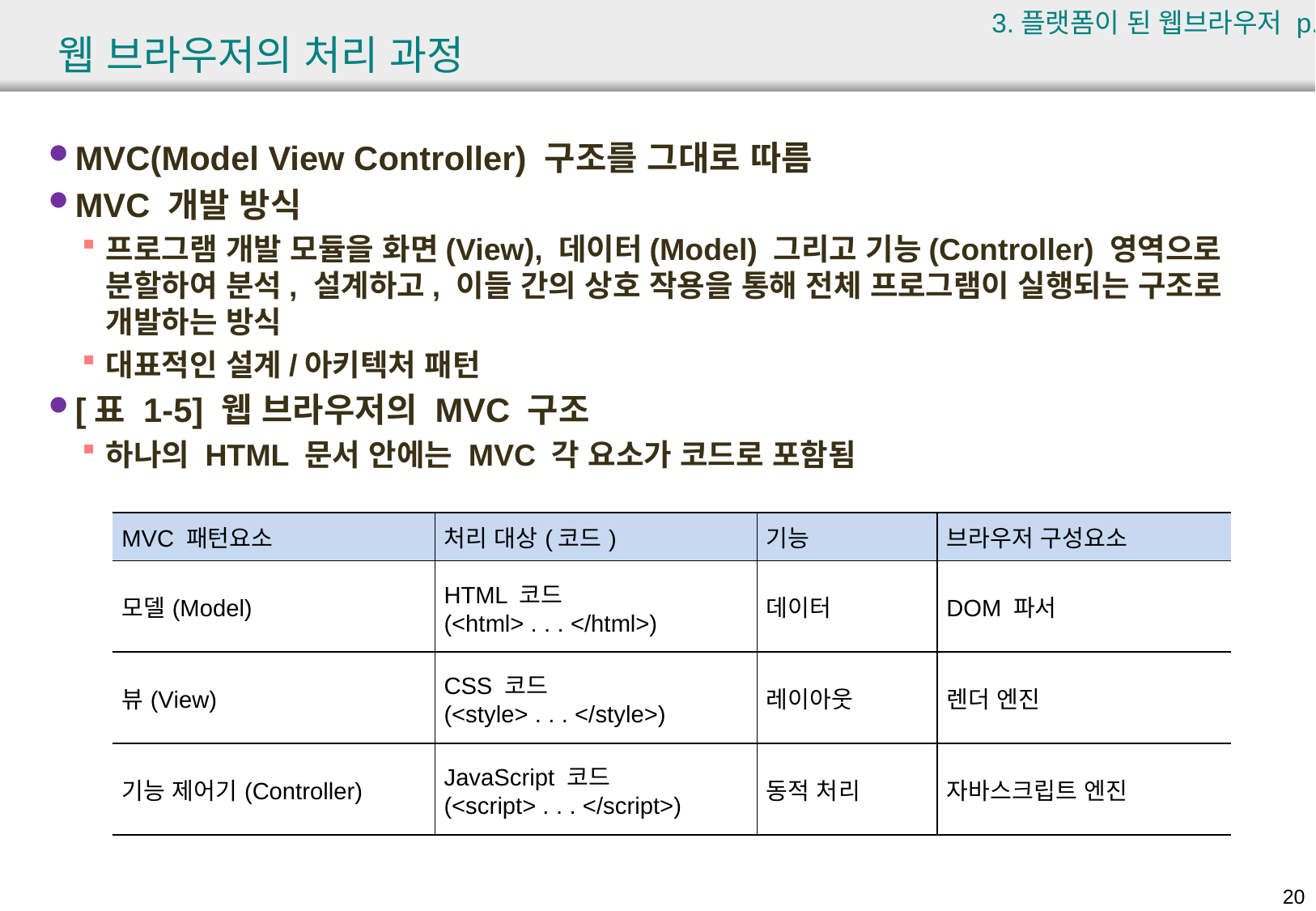

3.플랫폼이 된 웹브라우저 p.34
# 웹 브라우저의 처리 과정
MVC(Model View Controller) 구조를 그대로 따름
MVC 개발 방식
프로그램 개발 모듈을 화면(View), 데이터(Model) 그리고 기능(Controller) 영역으로 분할하여 분석, 설계하고, 이들 간의 상호 작용을 통해 전체 프로그램이 실행되는 구조로 개발하는 방식
대표적인 설계/아키텍처 패턴
[표 1-5] 웹 브라우저의 MVC 구조
하나의 HTML 문서 안에는 MVC 각 요소가 코드로 포함됨

| MVC 패턴요소 | 처리 대상(코드) | 기능 | 브라우저 구성요소 |
| --- | --- | --- | --- |
| 모델(Model) | HTML 코드 (<html> . . . </html>) | 데이터 | DOM 파서 |
| 뷰(View) | CSS 코드 (<style> . . . </style>) | 레이아웃 | 렌더 엔진 |
| 기능 제어기(Controller) | JavaScript 코드 (<script> . . . </script>) | 동적 처리 | 자바스크립트 엔진 |